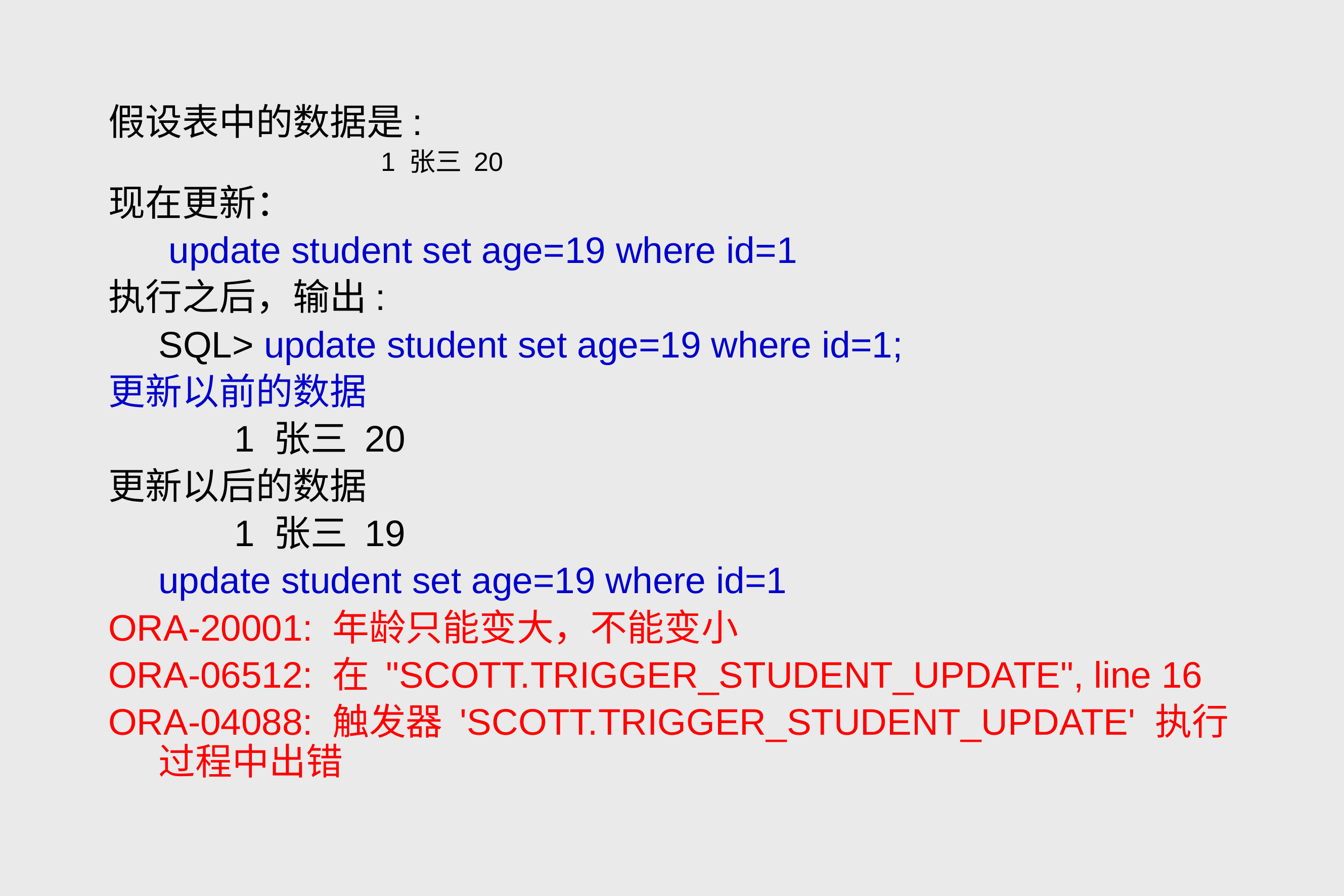

假设表中的数据是:
1 张三 20
现在更新：
	 update student set age=19 where id=1
执行之后，输出:
	SQL> update student set age=19 where id=1;
更新以前的数据
		1 张三 20
更新以后的数据
		1 张三 19
	update student set age=19 where id=1
ORA-20001: 年龄只能变大，不能变小
ORA-06512: 在 "SCOTT.TRIGGER_STUDENT_UPDATE", line 16
ORA-04088: 触发器 'SCOTT.TRIGGER_STUDENT_UPDATE' 执行过程中出错